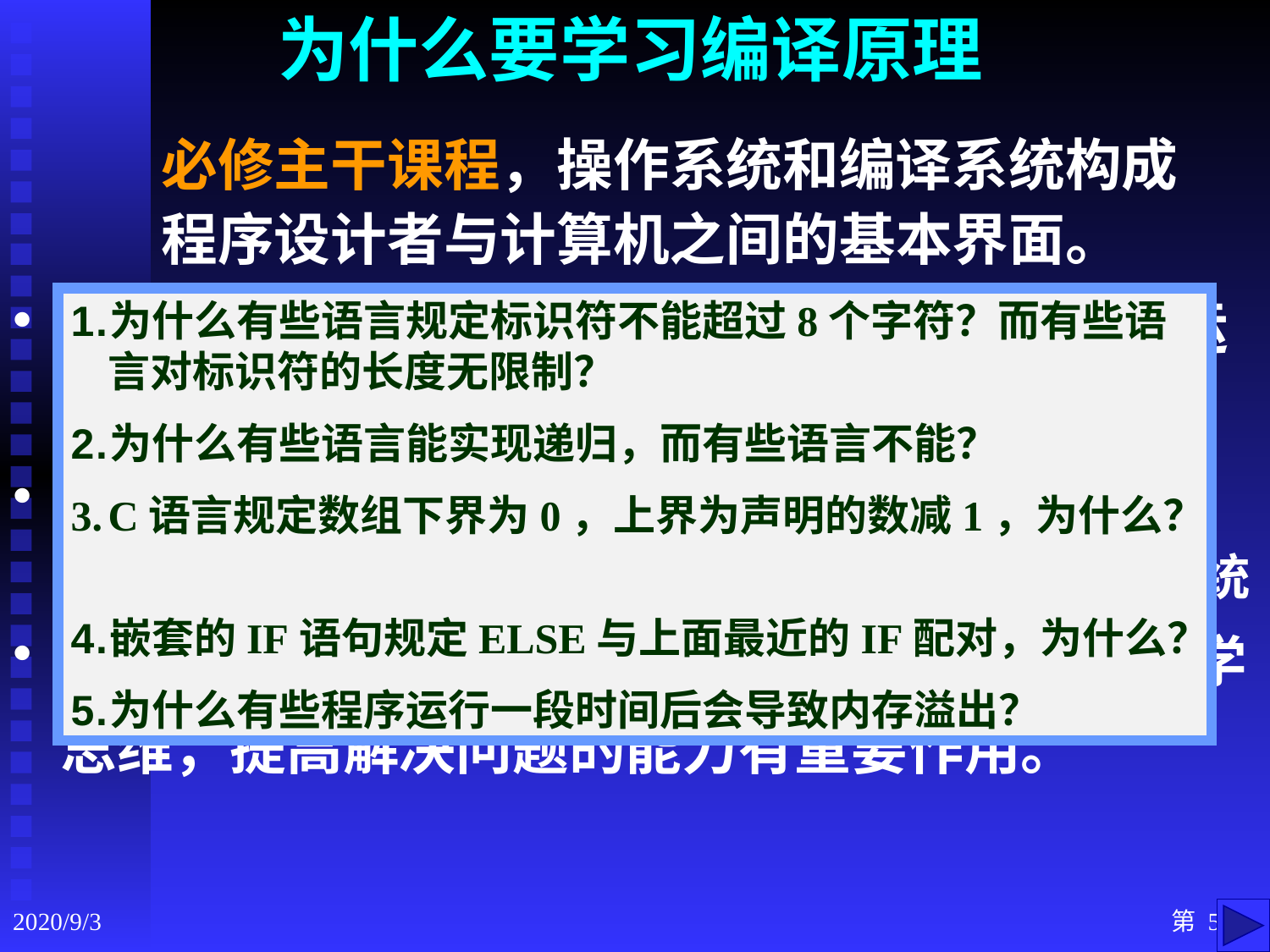

# 为什么要学习编译原理
必修主干课程，操作系统和编译系统构成程序设计者与计算机之间的基本界面。
加深对程序语言的内部机制的理解, 更好地运用程序设计语言。
包括软件概念和技术，可用于一般的软件设计。
词法分析器的匹配技术：文本编辑器、信息检索系统
蕴涵着抽象问题和解决问题的方法，对引导科学思维，提高解决问题的能力有重要作用。
为什么有些语言规定标识符不能超过8个字符？而有些语言对标识符的长度无限制？
为什么有些语言能实现递归，而有些语言不能？
C语言规定数组下界为0，上界为声明的数减1，为什么？
嵌套的IF语句规定ELSE与上面最近的IF配对，为什么？
为什么有些程序运行一段时间后会导致内存溢出？

2020/9/3
第 5 页